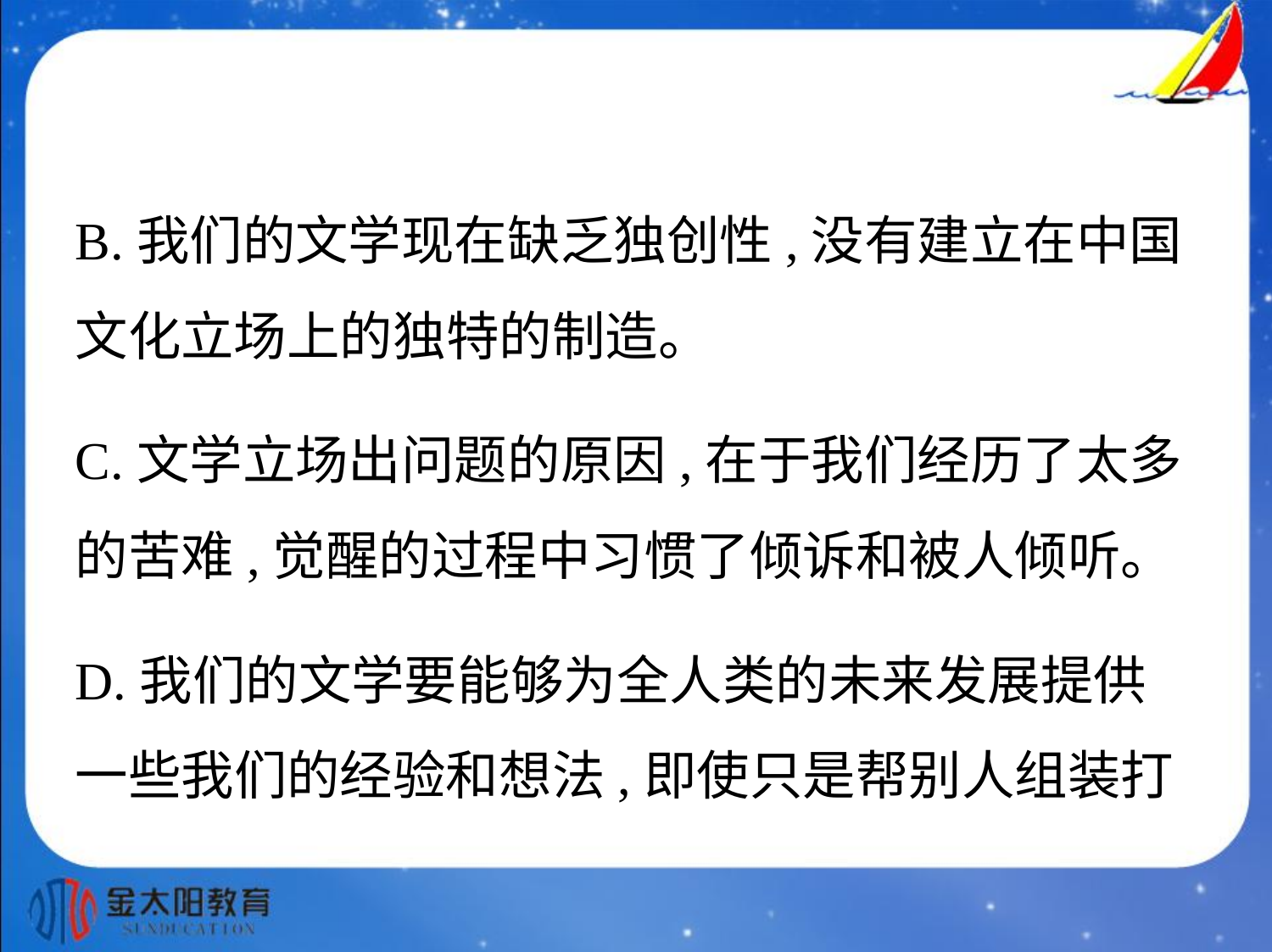

B.我们的文学现在缺乏独创性,没有建立在中国
文化立场上的独特的制造。
C.文学立场出问题的原因,在于我们经历了太多
的苦难,觉醒的过程中习惯了倾诉和被人倾听。
D.我们的文学要能够为全人类的未来发展提供
一些我们的经验和想法,即使只是帮别人组装打